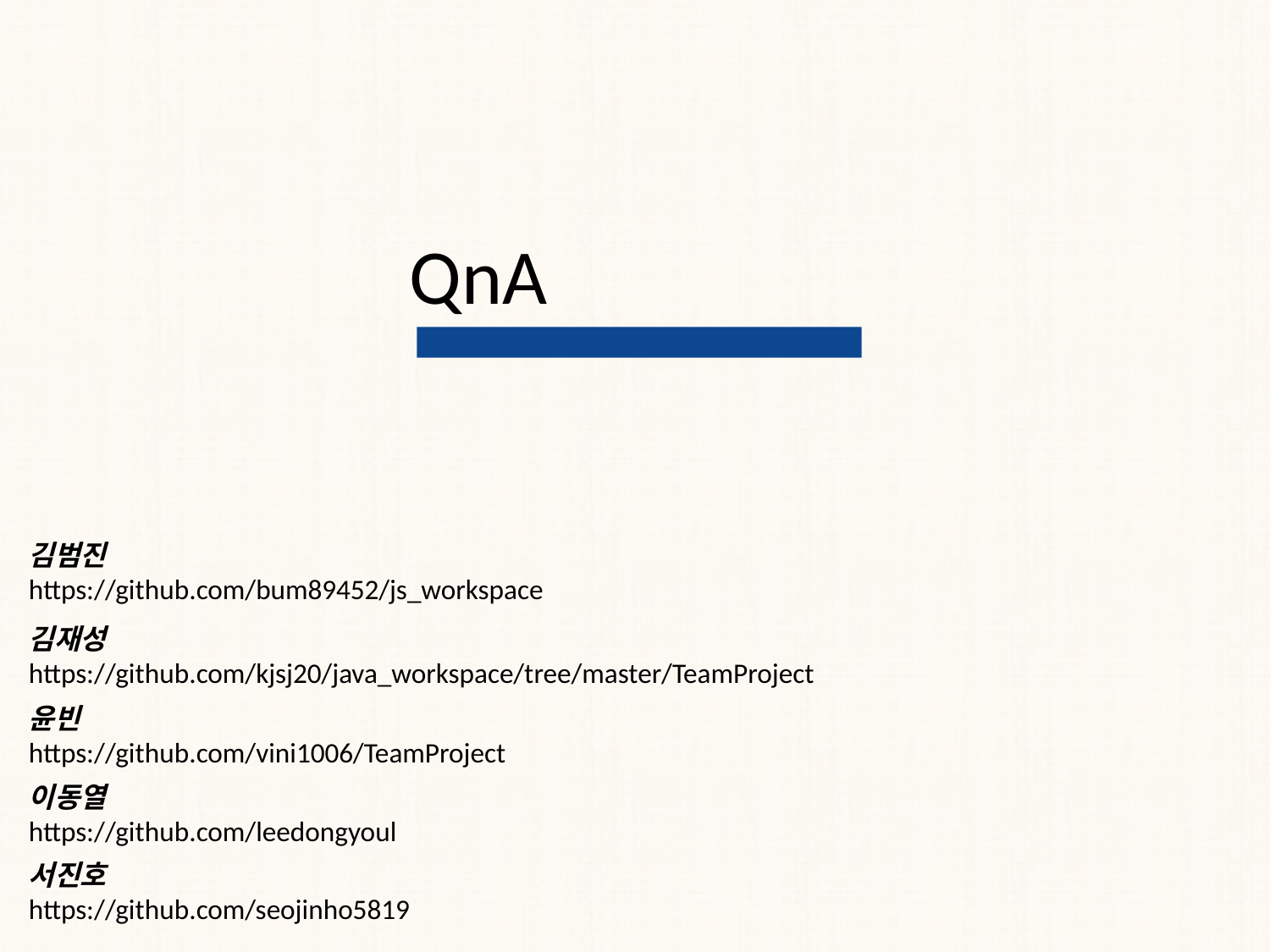

QnA

김범진
https://github.com/bum89452/js_workspace
김재성
https://github.com/kjsj20/java_workspace/tree/master/TeamProject
윤빈
https://github.com/vini1006/TeamProject
이동열
https://github.com/leedongyoul
서진호
https://github.com/seojinho5819